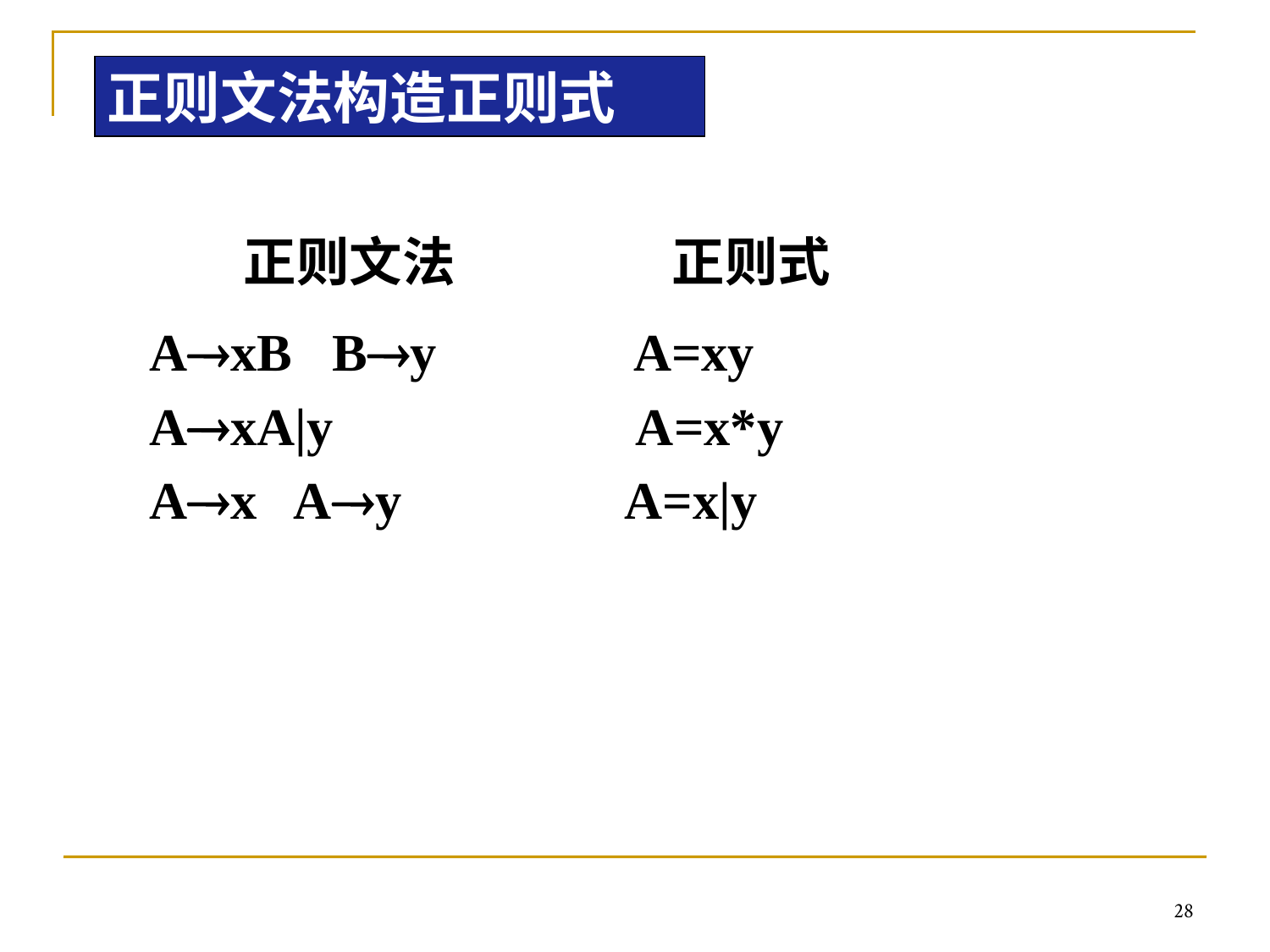

正则文法构造正则式
		正则文法                  正则式
      A→xB   B→y               A=xy
      A→xA|y                       A=x*y
      A→x   A→y                 A=x|y

28